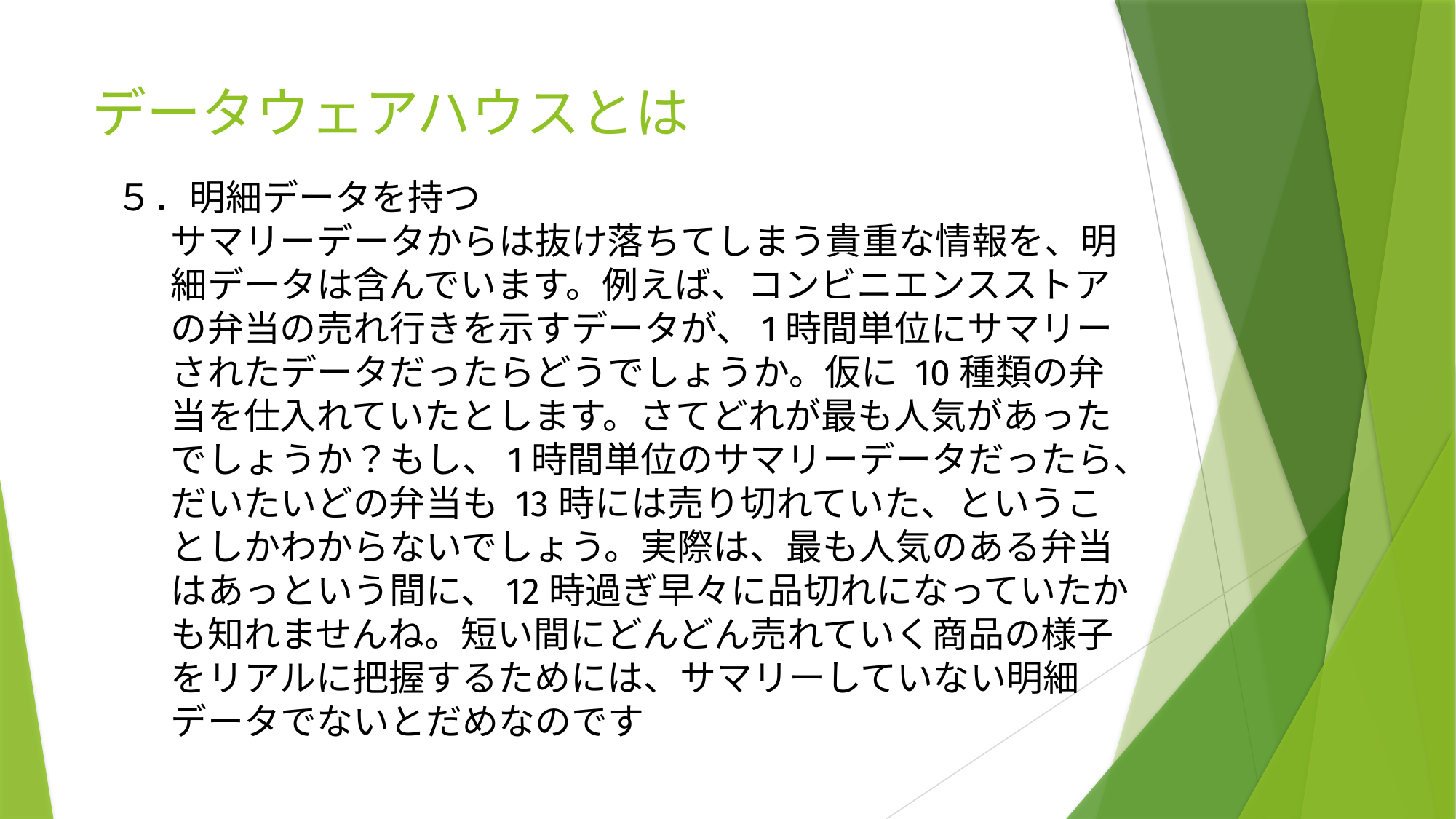

# データウェアハウスとは
５．明細データを持つ
サマリーデータからは抜け落ちてしまう貴重な情報を、明細データは含んでいます。例えば、コンビニエンスストアの弁当の売れ行きを示すデータが、1時間単位にサマリーされたデータだったらどうでしょうか。仮に 10種類の弁当を仕入れていたとします。さてどれが最も人気があったでしょうか？もし、1時間単位のサマリーデータだったら、だいたいどの弁当も 13時には売り切れていた、ということしかわからないでしょう。実際は、最も人気のある弁当はあっという間に、12時過ぎ早々に品切れになっていたかも知れませんね。短い間にどんどん売れていく商品の様子をリアルに把握するためには、サマリーしていない明細データでないとだめなのです